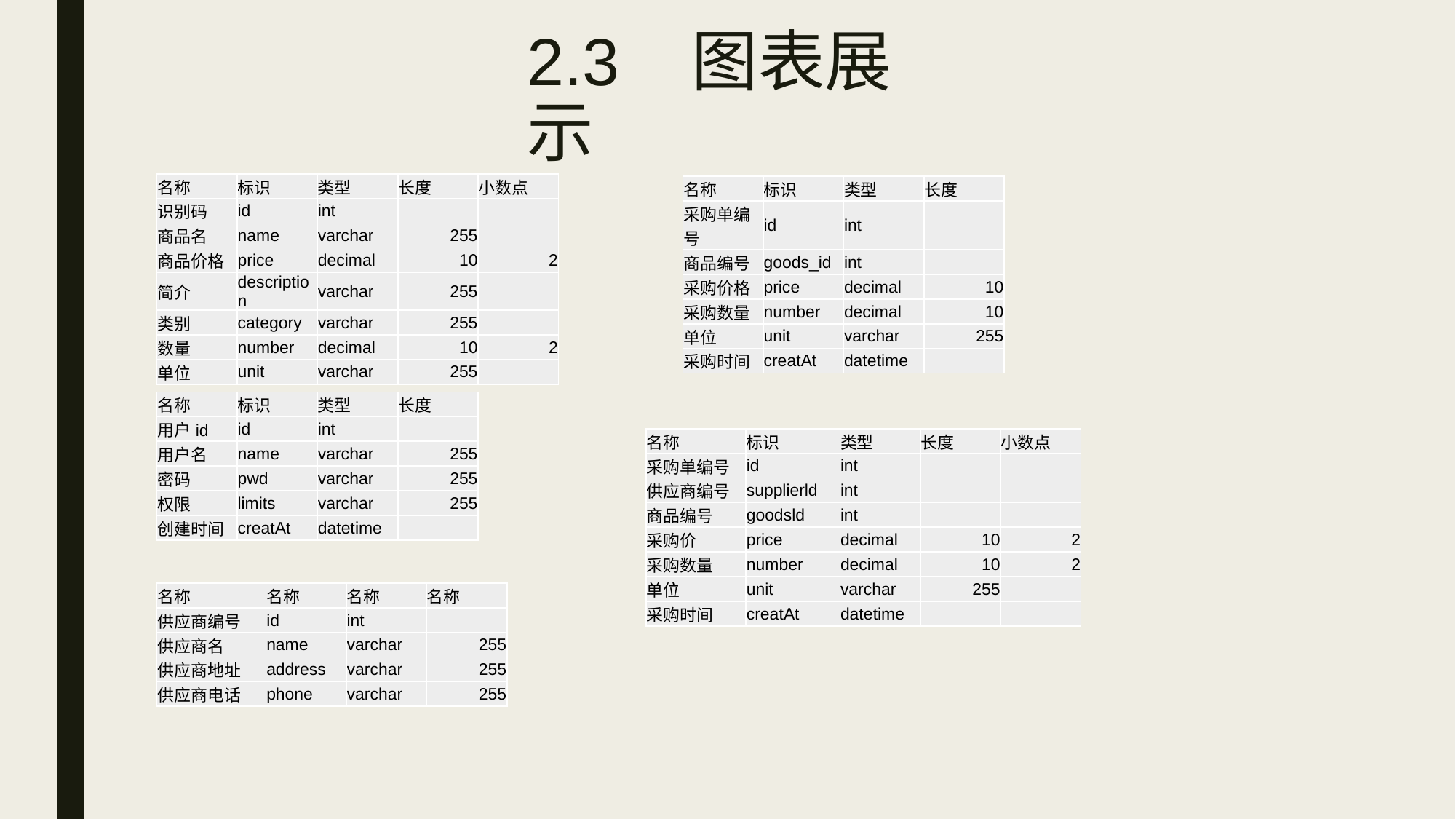

# 2.3   图表展示
| 名称 | 标识 | 类型 | 长度 | 小数点 |
| --- | --- | --- | --- | --- |
| 识别码 | id | int |  |  |
| 商品名 | name | varchar | 255 |  |
| 商品价格 | price | decimal | 10 | 2 |
| 简介 | description | varchar | 255 |  |
| 类别 | category | varchar | 255 |  |
| 数量 | number | decimal | 10 | 2 |
| 单位 | unit | varchar | 255 |  |
| 名称 | 标识 | 类型 | 长度 |
| --- | --- | --- | --- |
| 采购单编号 | id | int |  |
| 商品编号 | goods\_id | int |  |
| 采购价格 | price | decimal | 10 |
| 采购数量 | number | decimal | 10 |
| 单位 | unit | varchar | 255 |
| 采购时间 | creatAt | datetime |  |
| 名称 | 标识 | 类型 | 长度 |
| --- | --- | --- | --- |
| 用户id | id | int |  |
| 用户名 | name | varchar | 255 |
| 密码 | pwd | varchar | 255 |
| 权限 | limits | varchar | 255 |
| 创建时间 | creatAt | datetime |  |
| 名称 | 标识 | 类型 | 长度 | 小数点 |
| --- | --- | --- | --- | --- |
| 采购单编号 | id | int |  |  |
| 供应商编号 | supplierld | int |  |  |
| 商品编号 | goodsld | int |  |  |
| 采购价 | price | decimal | 10 | 2 |
| 采购数量 | number | decimal | 10 | 2 |
| 单位 | unit | varchar | 255 |  |
| 采购时间 | creatAt | datetime |  |  |
| 名称 | 名称 | 名称 | 名称 |
| --- | --- | --- | --- |
| 供应商编号 | id | int |  |
| 供应商名 | name | varchar | 255 |
| 供应商地址 | address | varchar | 255 |
| 供应商电话 | phone | varchar | 255 |